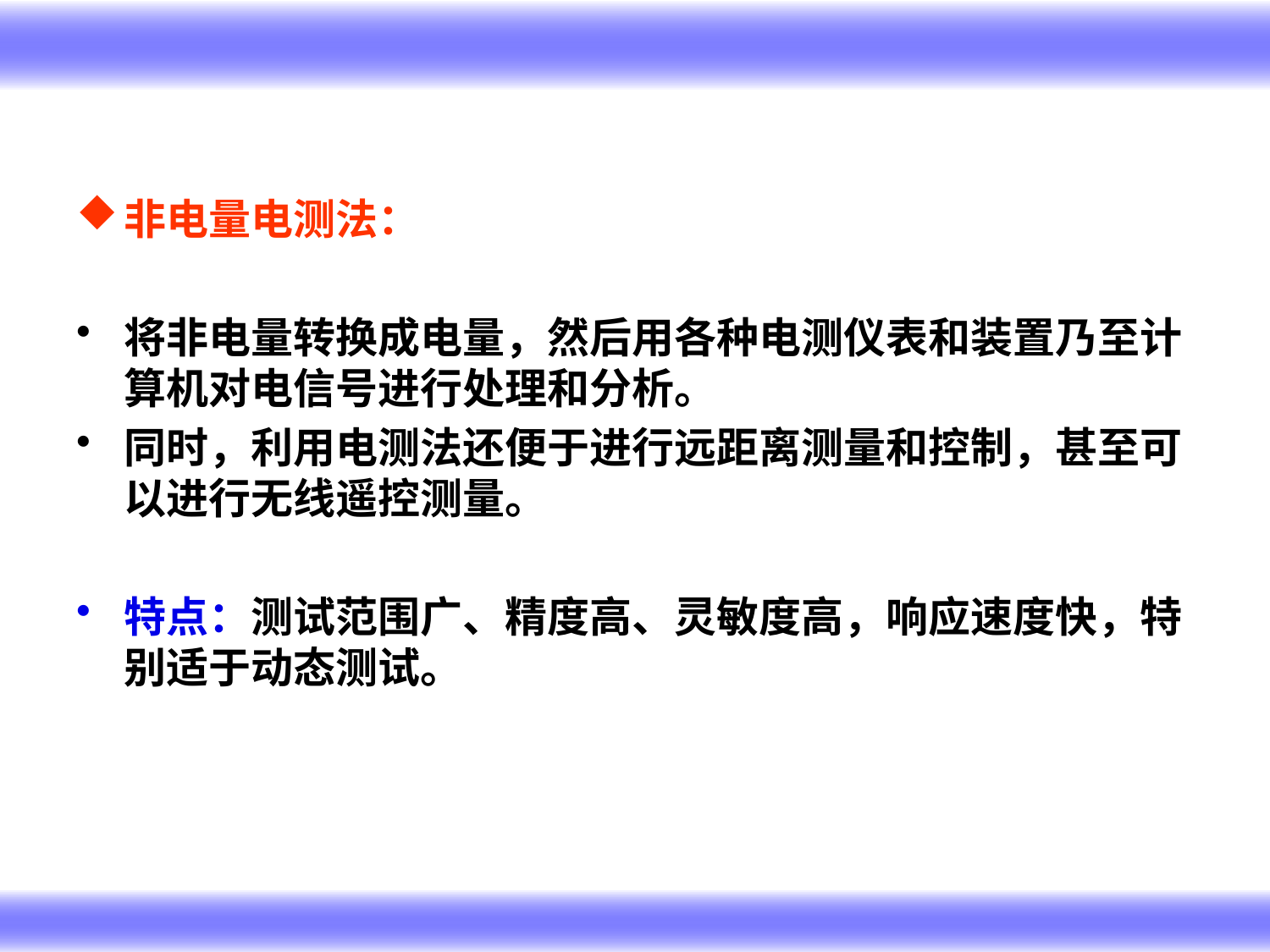

非电量电测法：

将非电量转换成电量，然后用各种电测仪表和装置乃至计算机对电信号进行处理和分析。
同时，利用电测法还便于进行远距离测量和控制，甚至可以进行无线遥控测量。

特点：测试范围广、精度高、灵敏度高，响应速度快，特别适于动态测试。
48